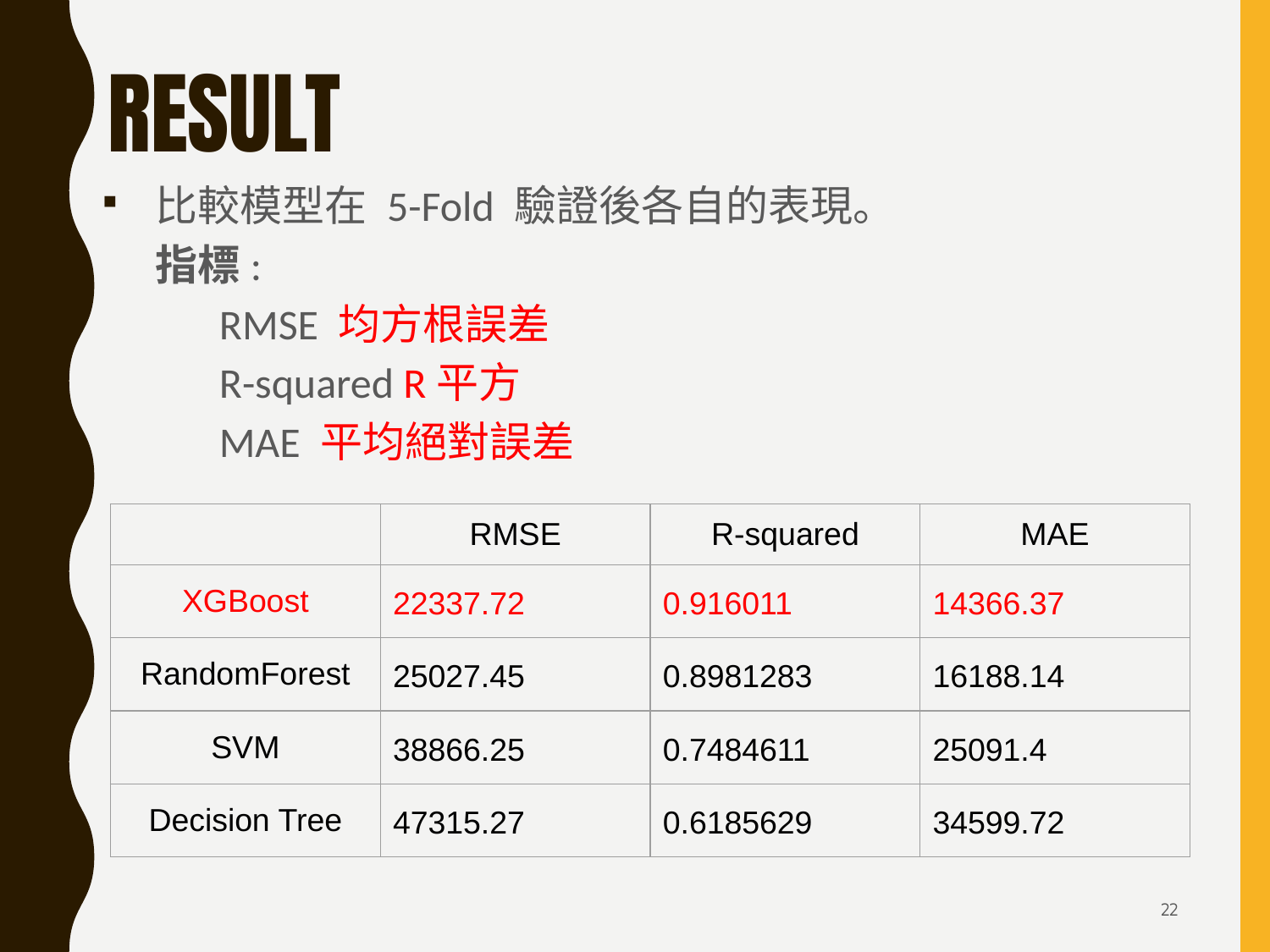

# RESULT
比較模型在 5-Fold 驗證後各自的表現。
指標:
RMSE 均方根誤差
R-squared R平方
MAE 平均絕對誤差

|  | RMSE | R-squared | MAE |
| --- | --- | --- | --- |
| XGBoost | 22337.72 | 0.916011 | 14366.37 |
| RandomForest | 25027.45 | 0.8981283 | 16188.14 |
| SVM | 38866.25 | 0.7484611 | 25091.4 |
| Decision Tree | 47315.27 | 0.6185629 | 34599.72 |
22